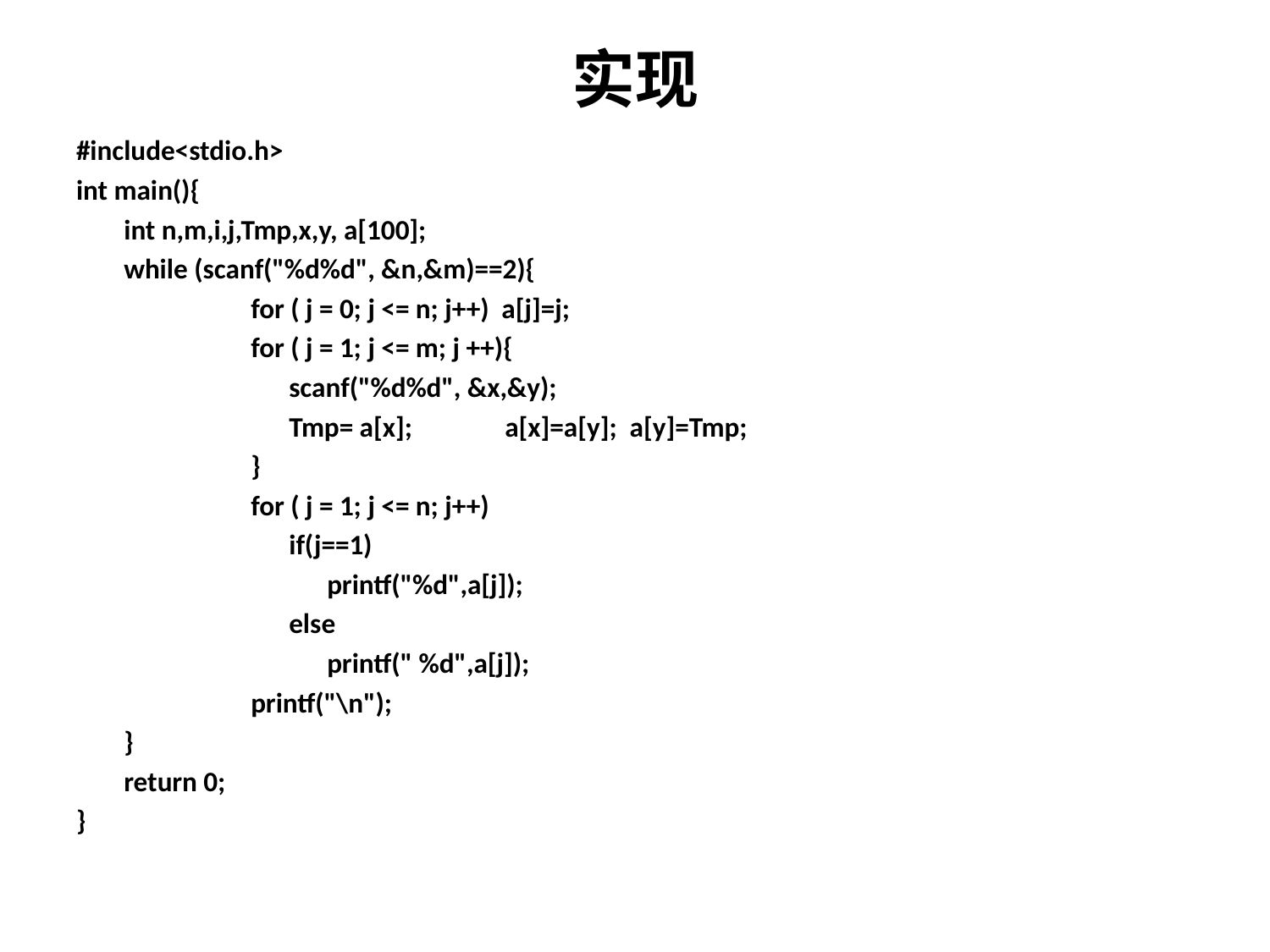

# 实现
#include<stdio.h>
int main(){
	int n,m,i,j,Tmp,x,y, a[100];
	while (scanf("%d%d", &n,&m)==2){
		for ( j = 0; j <= n; j++)  a[j]=j;
		for ( j = 1; j <= m; j ++){
		      scanf("%d%d", &x,&y);
		      Tmp= a[x];	a[x]=a[y];  a[y]=Tmp;
		}
		for ( j = 1; j <= n; j++)
		      if(j==1)
		            printf("%d",a[j]);
		      else
		            printf(" %d",a[j]);
		printf("\n");
	}
	return 0;
}